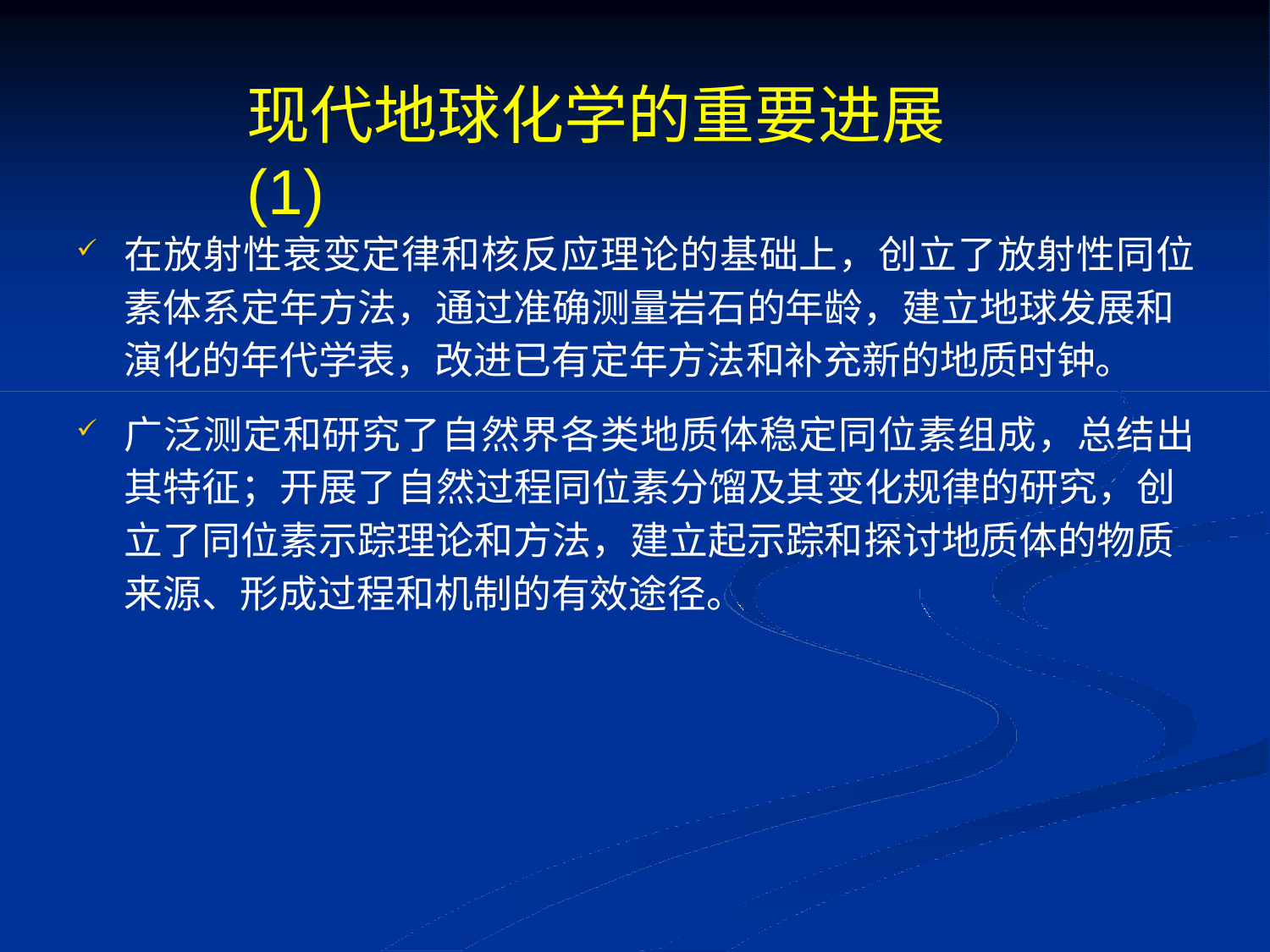

# 现代地球化学的重要进展(1)
在放射性衰变定律和核反应理论的基础上，创立了放射性同位 素体系定年方法，通过准确测量岩石的年龄，建立地球发展和 演化的年代学表，改进已有定年方法和补充新的地质时钟。
广泛测定和研究了自然界各类地质体稳定同位素组成，总结出 其特征；开展了自然过程同位素分馏及其变化规律的研究，创 立了同位素示踪理论和方法，建立起示踪和探讨地质体的物质 来源、形成过程和机制的有效途径。